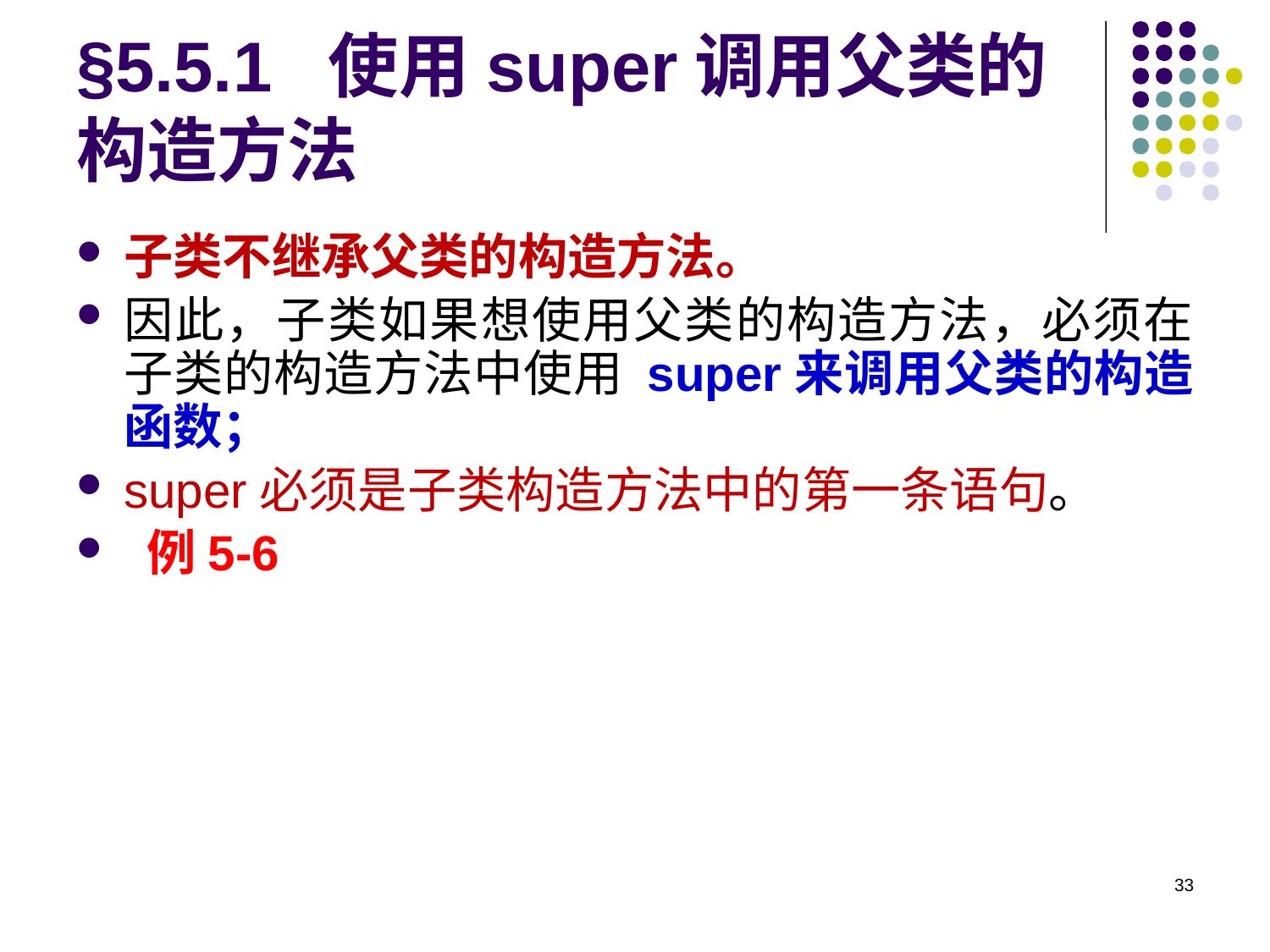

# §5.5.1  使用super调用父类的构造方法
子类不继承父类的构造方法。
因此，子类如果想使用父类的构造方法，必须在子类的构造方法中使用 super来调用父类的构造函数；
super必须是子类构造方法中的第一条语句。
 例5-6
33